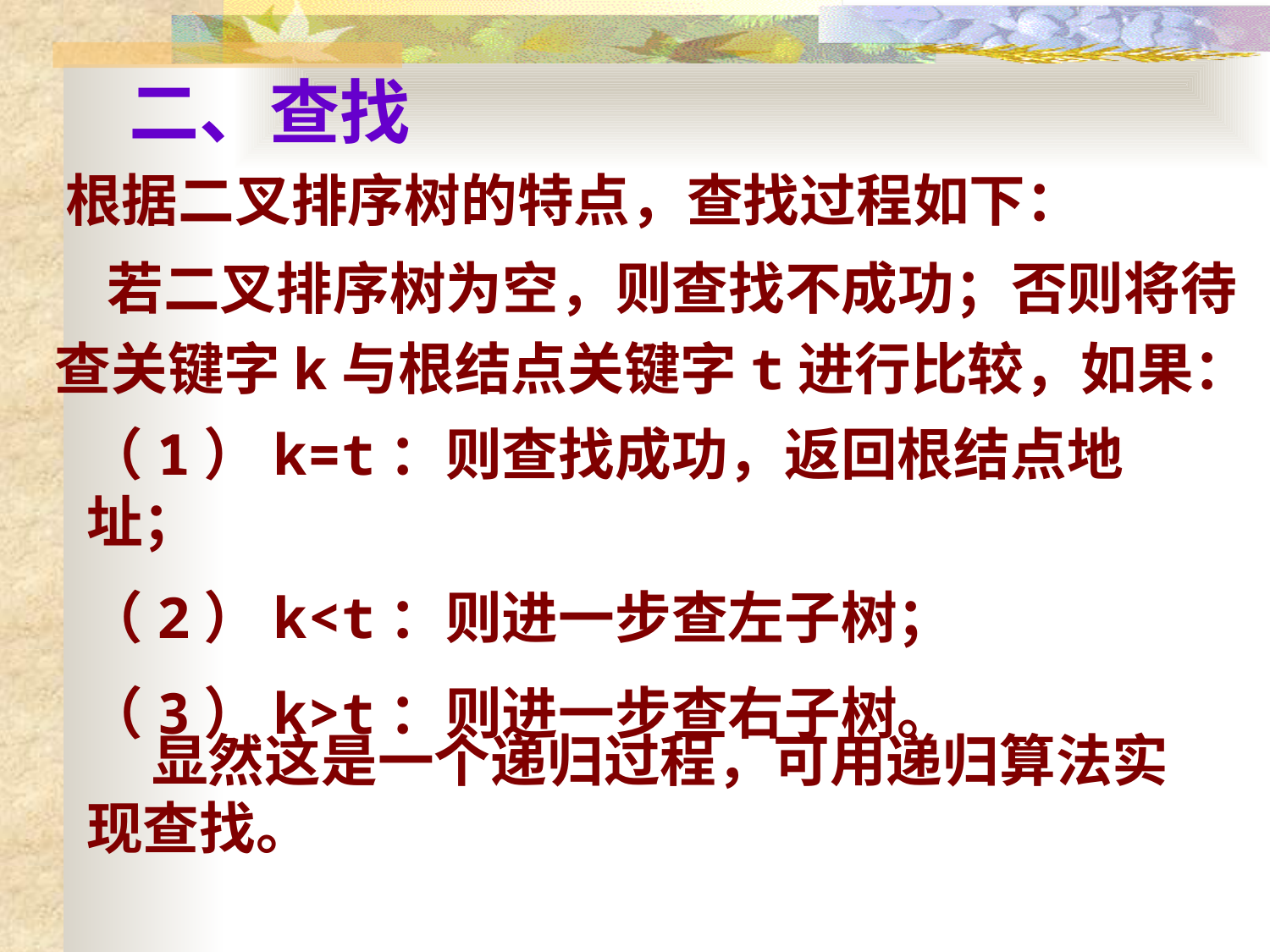

# 二、查找
根据二叉排序树的特点，查找过程如下：
   若二叉排序树为空，则查找不成功；否则将待查关键字k与根结点关键字t进行比较，如果：
（1）k=t：则查找成功，返回根结点地址；
（2）k<t：则进一步查左子树；
（3）k>t：则进一步查右子树。
    显然这是一个递归过程，可用递归算法实现查找。